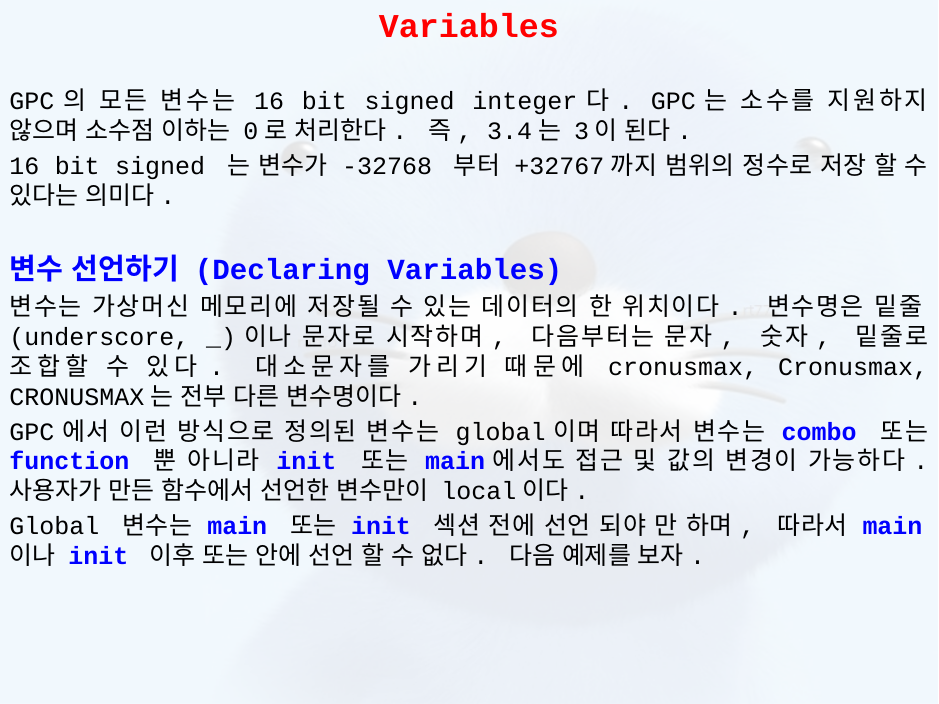

Variables

GPC의 모든 변수는 16 bit signed integer다. GPC는 소수를 지원하지 않으며 소수점 이하는 0로 처리한다. 즉, 3.4는 3이 된다.
16 bit signed 는 변수가 -32768 부터 +32767까지 범위의 정수로 저장 할 수 있다는 의미다.

변수 선언하기 (Declaring Variables)
변수는 가상머신 메모리에 저장될 수 있는 데이터의 한 위치이다. 변수명은 밑줄(underscore, _)이나 문자로 시작하며, 다음부터는 문자, 숫자, 밑줄로 조합할 수 있다. 대소문자를 가리기 때문에 cronusmax, Cronusmax, CRONUSMAX는 전부 다른 변수명이다.
GPC에서 이런 방식으로 정의된 변수는 global이며 따라서 변수는 combo 또는 function 뿐 아니라 init 또는 main에서도 접근 및 값의 변경이 가능하다. 사용자가 만든 함수에서 선언한 변수만이 local이다.
Global 변수는 main 또는 init 섹션 전에 선언 되야 만 하며, 따라서 main이나 init 이후 또는 안에 선언 할 수 없다. 다음 예제를 보자.